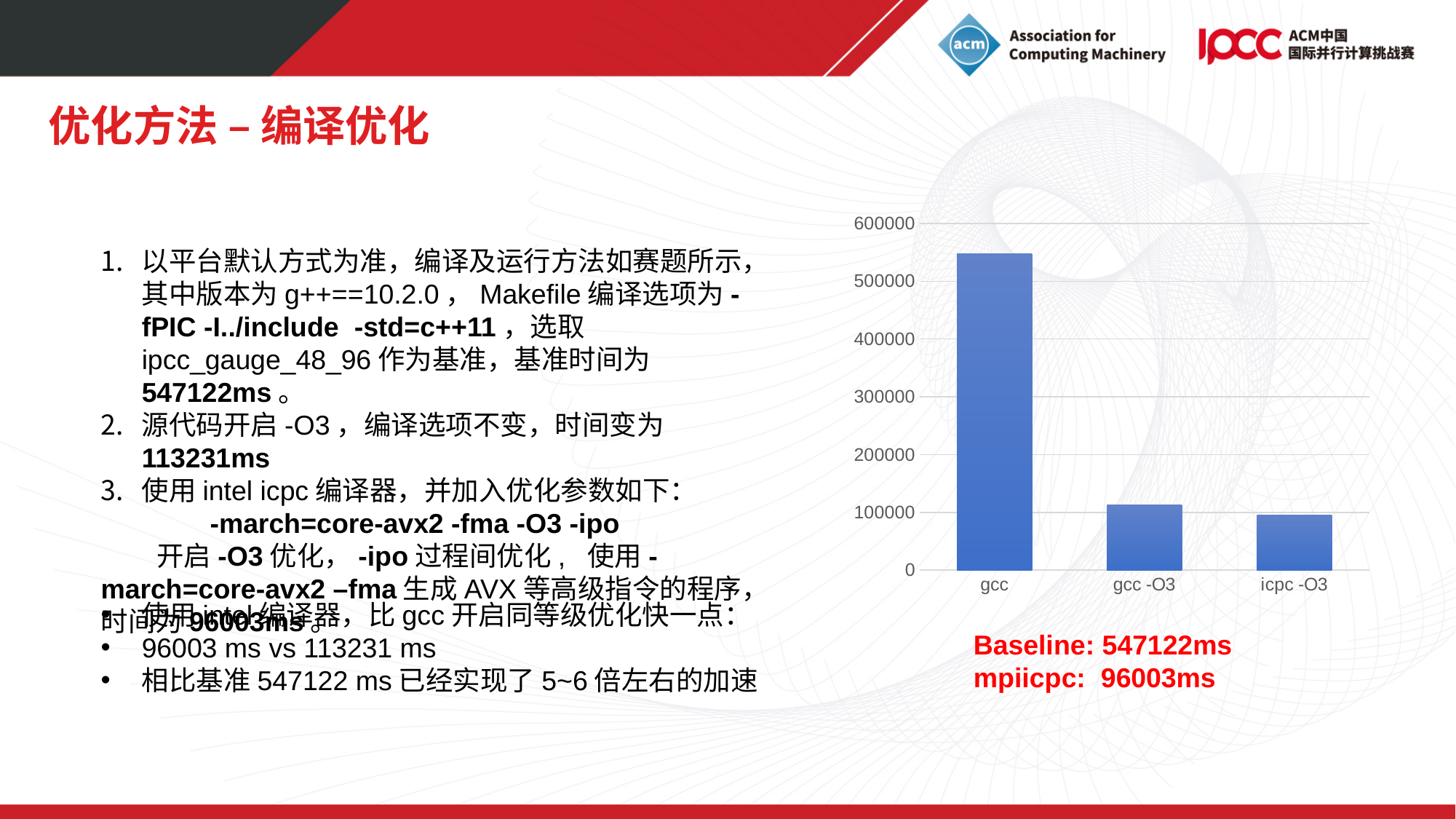

优化方法 – 编译优化

### Chart

| Category | 系列 1 |
|---|---|
| gcc | 547122.0 |
| gcc -O3 | 113000.0 |
| icpc -O3 | 96003.0 |
以平台默认方式为准，编译及运行方法如赛题所示，其中版本为g++==10.2.0，Makefile编译选项为-fPIC -I../include  -std=c++11，选取ipcc_gauge_48_96作为基准，基准时间为547122ms。
源代码开启-O3，编译选项不变，时间变为113231ms
使用intel icpc编译器，并加入优化参数如下：
	-march=core-avx2 -fma -O3 -ipo
        开启-O3优化，-ipo过程间优化,  使用-march=core-avx2 –fma生成AVX等高级指令的程序，时间为96003ms。
使用intel编译器，比gcc开启同等级优化快一点：
96003 ms vs 113231 ms
相比基准547122 ms已经实现了5~6倍左右的加速
Baseline: 547122ms
mpiicpc:  96003ms